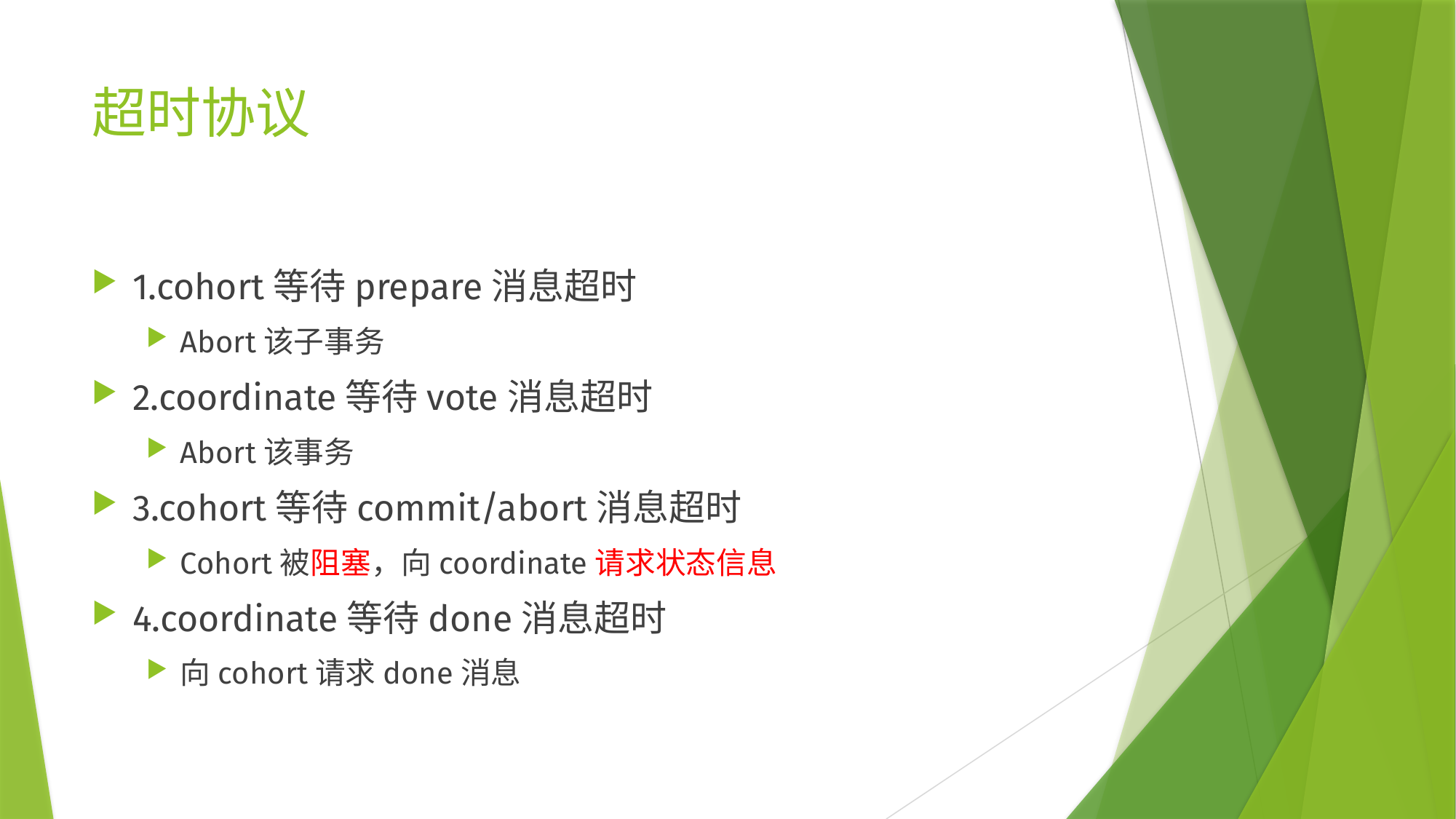

# 超时协议
1.cohort等待prepare消息超时
Abort该子事务
2.coordinate等待vote消息超时
Abort该事务
3.cohort等待commit/abort消息超时
Cohort被阻塞，向coordinate请求状态信息
4.coordinate等待done消息超时
向cohort请求done消息